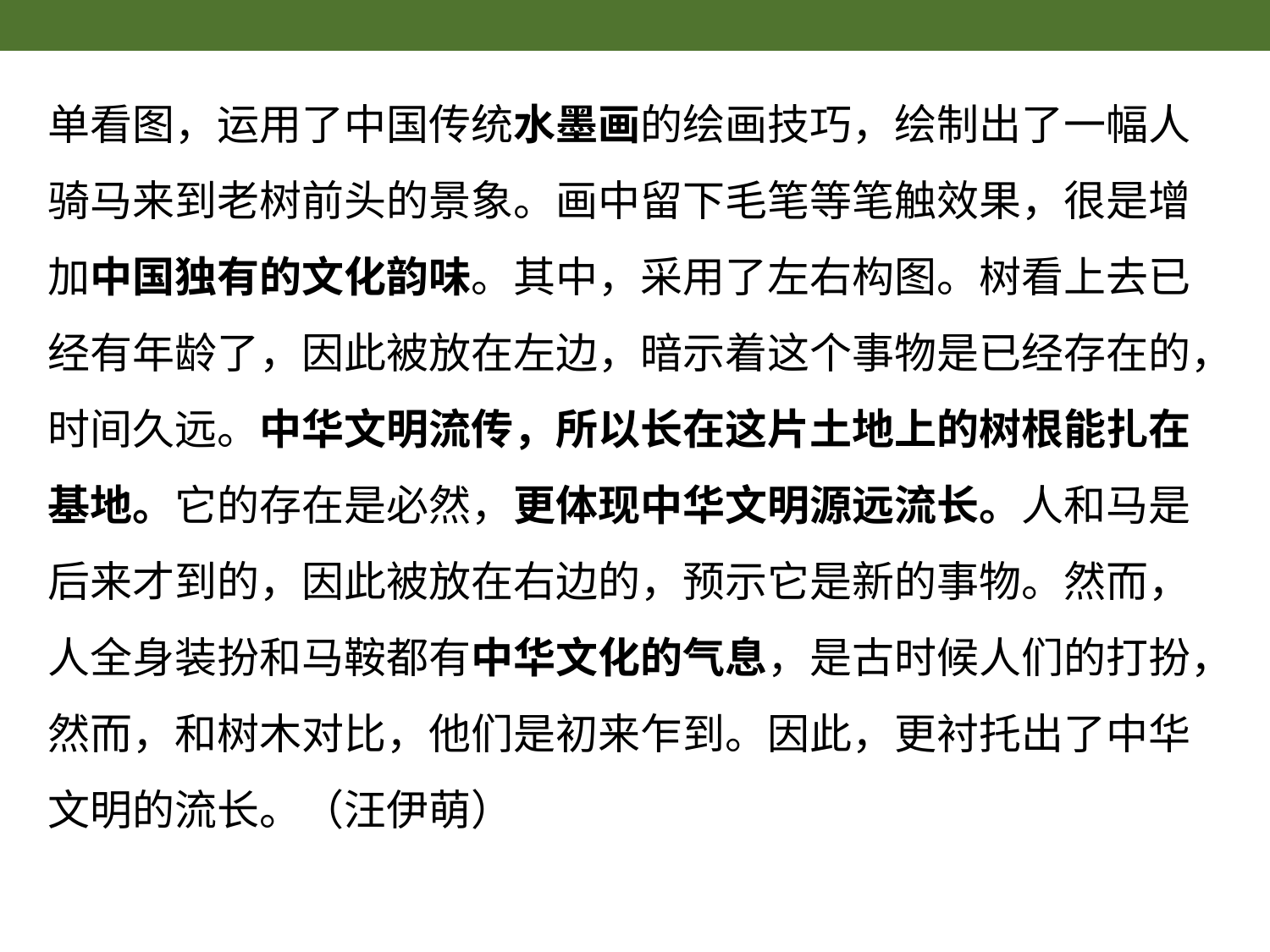

单看图，运用了中国传统水墨画的绘画技巧，绘制出了一幅人骑马来到老树前头的景象。画中留下毛笔等笔触效果，很是增加中国独有的文化韵味。其中，采用了左右构图。树看上去已经有年龄了，因此被放在左边，暗示着这个事物是已经存在的，时间久远。中华文明流传，所以长在这片土地上的树根能扎在基地。它的存在是必然，更体现中华文明源远流长。人和马是后来才到的，因此被放在右边的，预示它是新的事物。然而，人全身装扮和马鞍都有中华文化的气息，是古时候人们的打扮，然而，和树木对比，他们是初来乍到。因此，更衬托出了中华文明的流长。（汪伊萌）